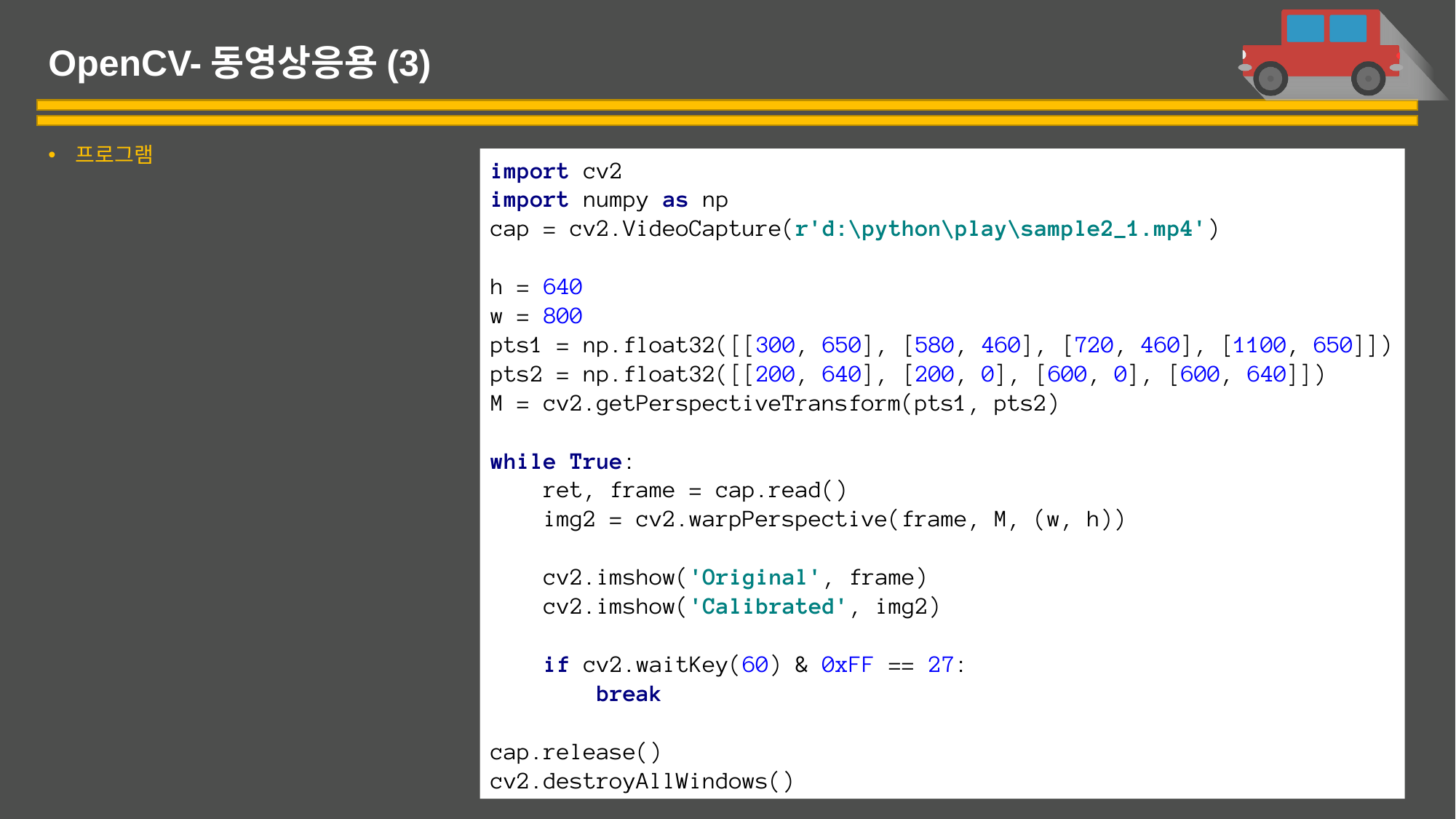

# OpenCV-동영상응용(3)
프로그램
import cv2
import numpy as np
cap = cv2.VideoCapture(r'd:\python\play\sample2_1.mp4')
h = 640
w = 800
pts1 = np.float32([[300, 650], [580, 460], [720, 460], [1100, 650]])
pts2 = np.float32([[200, 640], [200, 0], [600, 0], [600, 640]])
M = cv2.getPerspectiveTransform(pts1, pts2)
while True:
    ret, frame = cap.read()
    img2 = cv2.warpPerspective(frame, M, (w, h))
    cv2.imshow('Original', frame)
    cv2.imshow('Calibrated', img2)
    if cv2.waitKey(60) & 0xFF == 27:
        break
cap.release()
cv2.destroyAllWindows()